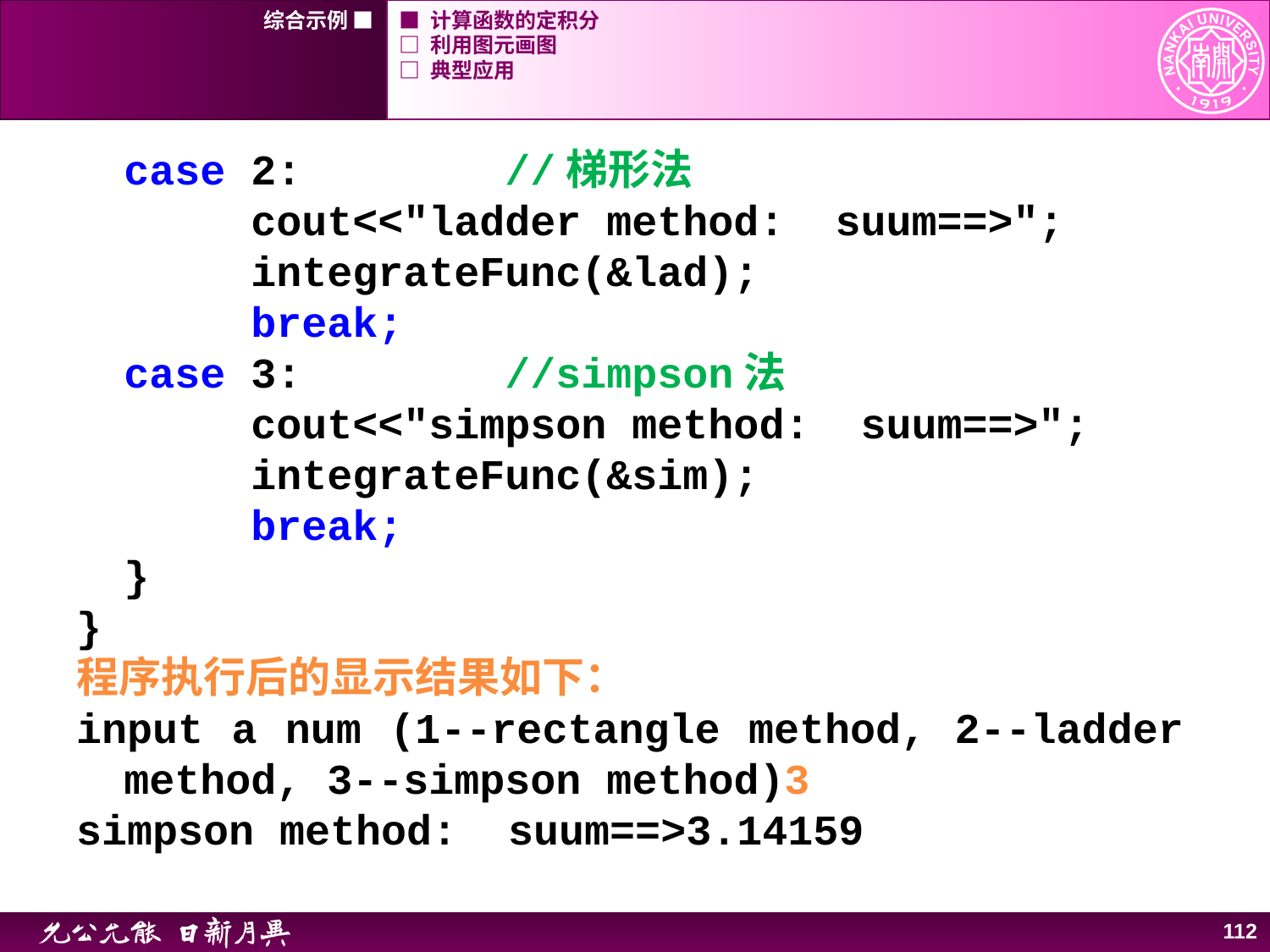

综合示例 ■
■ 计算函数的定积分

□ 利用图元画图

□ 典型应用

	case 2:  		//梯形法
		cout<<"ladder method:  suum==>";
		integrateFunc(&lad);
		break;
	case 3:  		//simpson法
		cout<<"simpson method:  suum==>";
		integrateFunc(&sim);
		break;
	}
}
程序执行后的显示结果如下：
input a num (1--rectangle method, 2--ladder method, 3--simpson method)3
simpson method:  suum==>3.14159
112